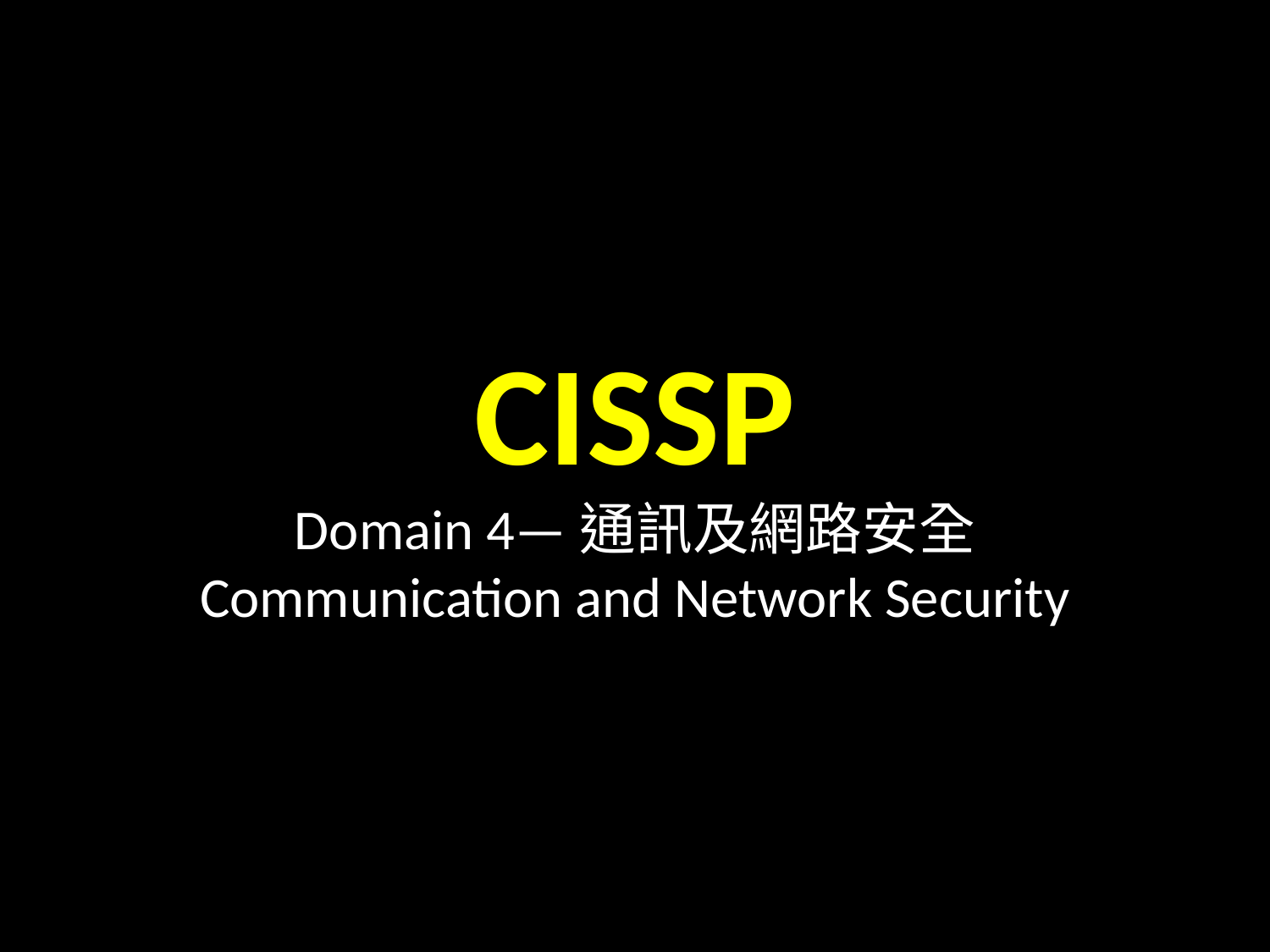

CISSP
Domain 4—通訊及網路安全
Communication and Network Security